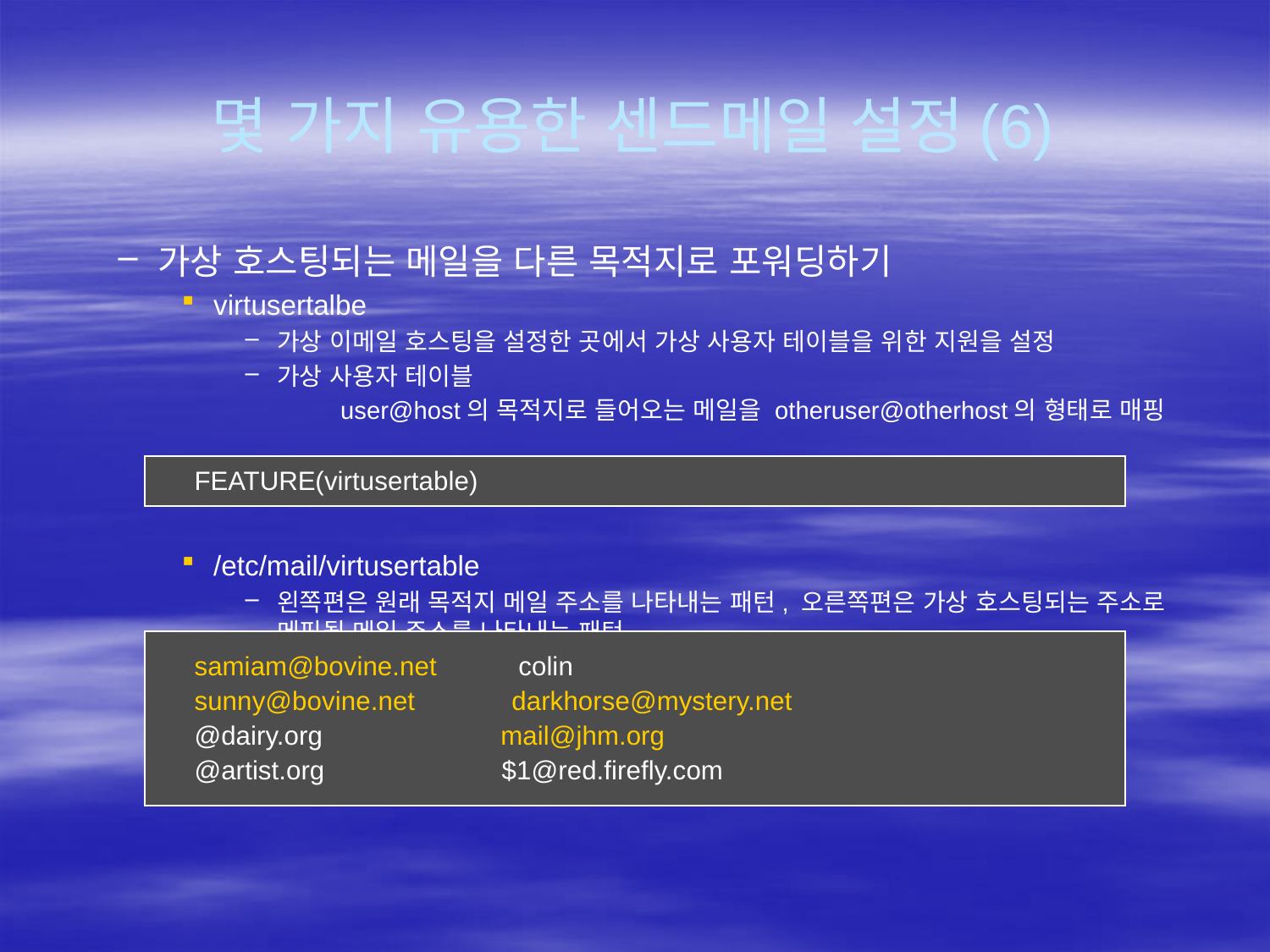

# 몇 가지 유용한 센드메일 설정(6)
가상 호스팅되는 메일을 다른 목적지로 포워딩하기
virtusertalbe
가상 이메일 호스팅을 설정한 곳에서 가상 사용자 테이블을 위한 지원을 설정
가상 사용자 테이블
	user@host의 목적지로 들어오는 메일을 otheruser@otherhost의 형태로 매핑

/etc/mail/virtusertable
왼쪽편은 원래 목적지 메일 주소를 나타내는 패턴, 오른쪽편은 가상 호스팅되는 주소로 메핑될 메일 주소를 나타내는 패턴

| FEATURE(virtusertable) |
| --- |
| samiam@bovine.net colin sunny@bovine.net darkhorse@mystery.net @dairy.org mail@jhm.org @artist.org $1@red.firefly.com |
| --- |